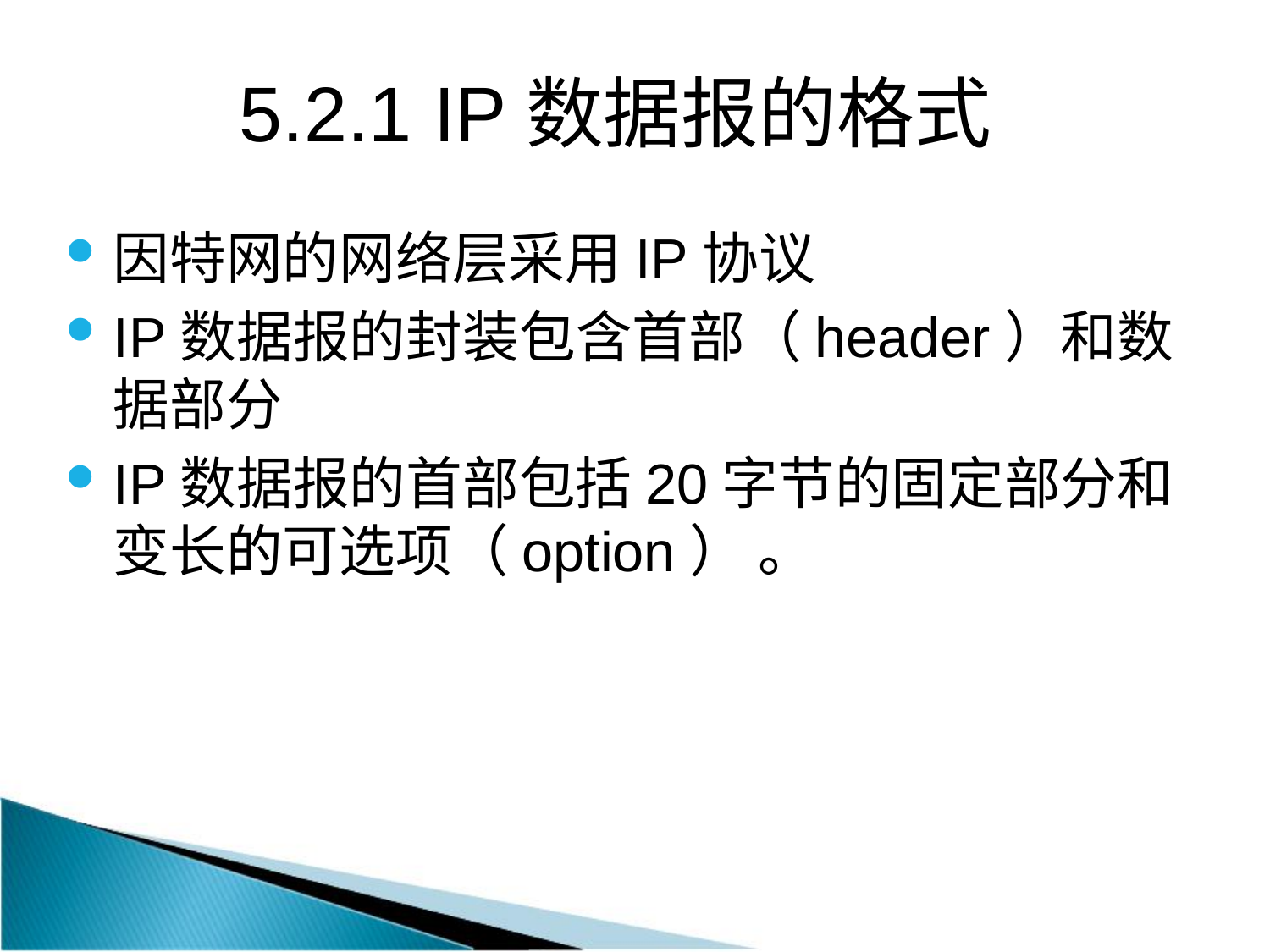

# 5.2.1 IP数据报的格式
因特网的网络层采用IP协议
IP数据报的封装包含首部（header）和数据部分
IP数据报的首部包括20字节的固定部分和变长的可选项（option） 。